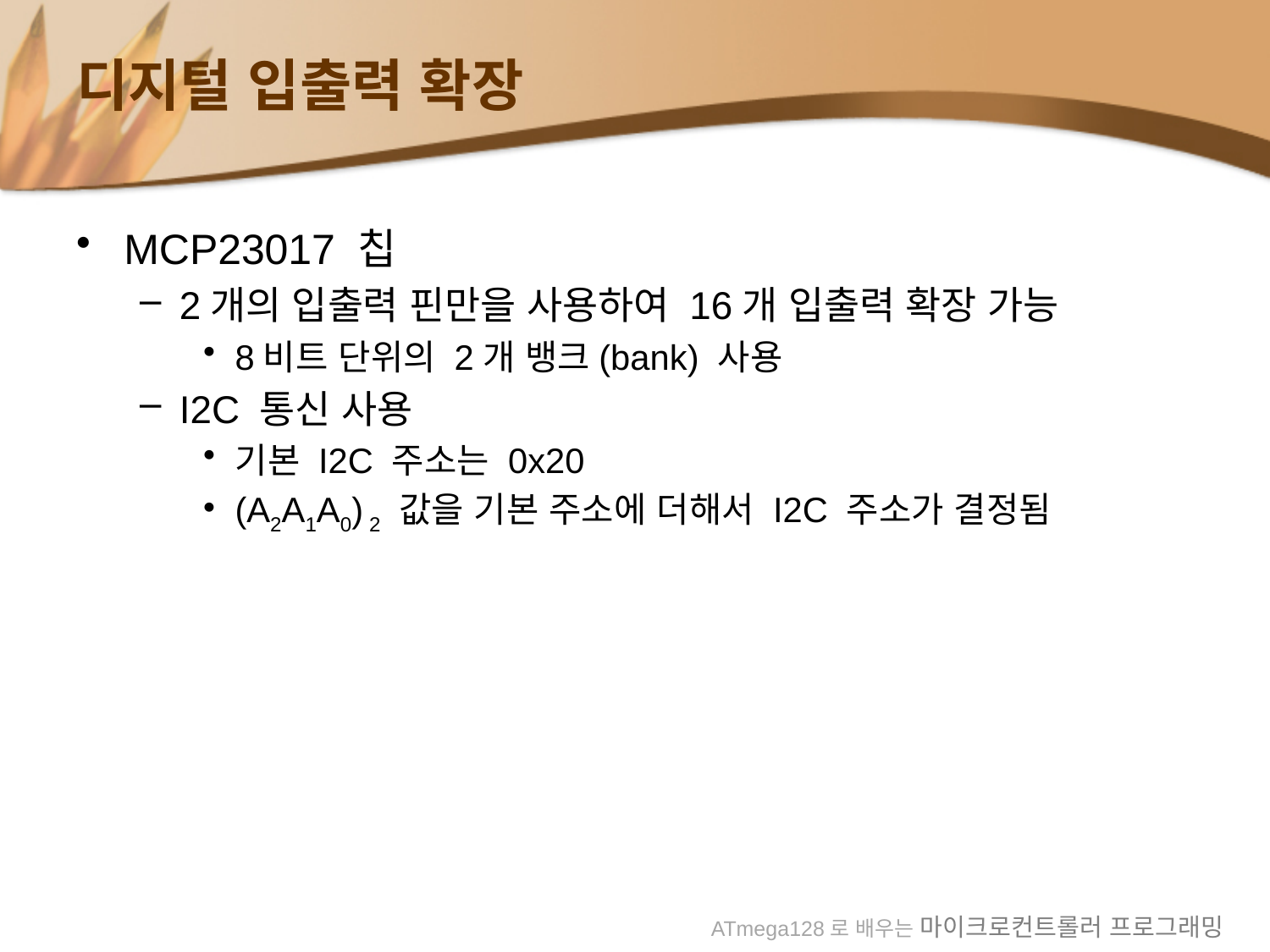

# 디지털 입출력 확장
MCP23017 칩
2개의 입출력 핀만을 사용하여 16개 입출력 확장 가능
8비트 단위의 2개 뱅크(bank) 사용
I2C 통신 사용
기본 I2C 주소는 0x20
(A2A1A0) 2 값을 기본 주소에 더해서 I2C 주소가 결정됨